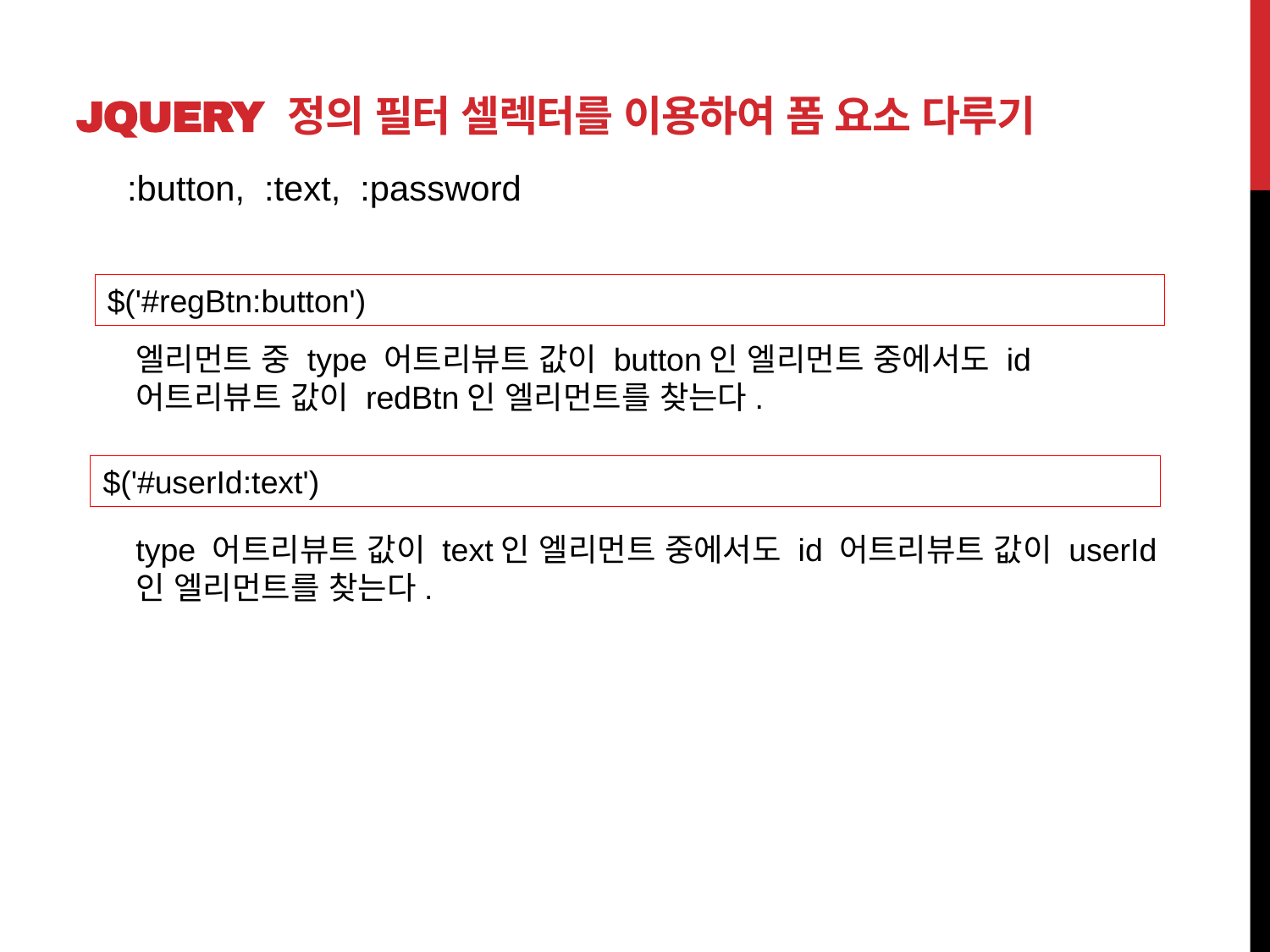

# jQuery 정의 필터 셀렉터를 이용하여 폼 요소 다루기
 :button,  :text,  :password
$('#regBtn:button')

엘리먼트 중 type 어트리뷰트 값이 button인 엘리먼트 중에서도 id 어트리뷰트 값이 redBtn인 엘리먼트를 찾는다.

type 어트리뷰트 값이 text인 엘리먼트 중에서도 id 어트리뷰트 값이 userId인 엘리먼트를 찾는다.
$('#userId:text')